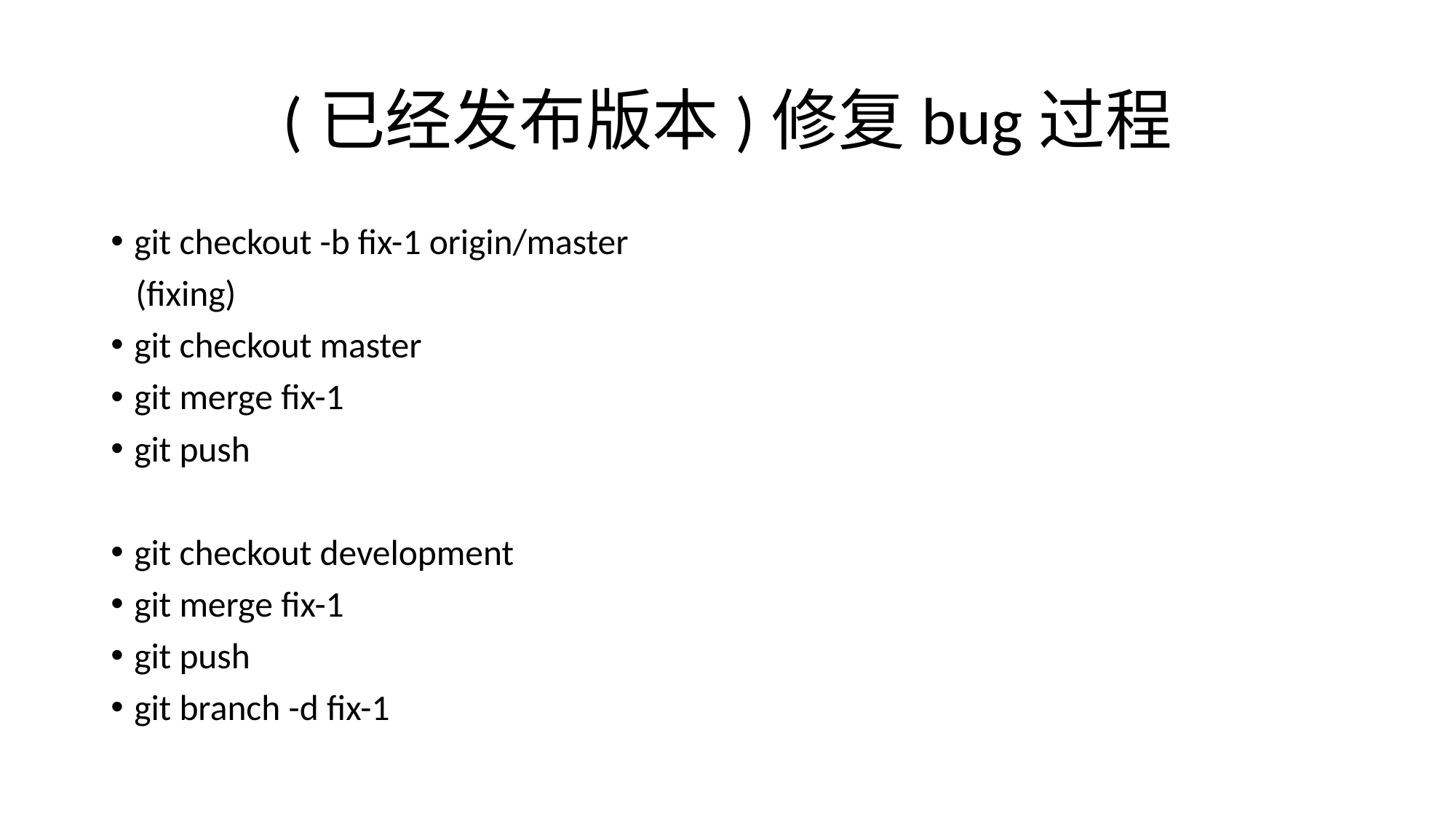

# (已经发布版本)修复bug过程
git checkout -b fix-1 origin/master
   (fixing)
git checkout master
git merge fix-1
git push

git checkout development
git merge fix-1
git push
git branch -d fix-1